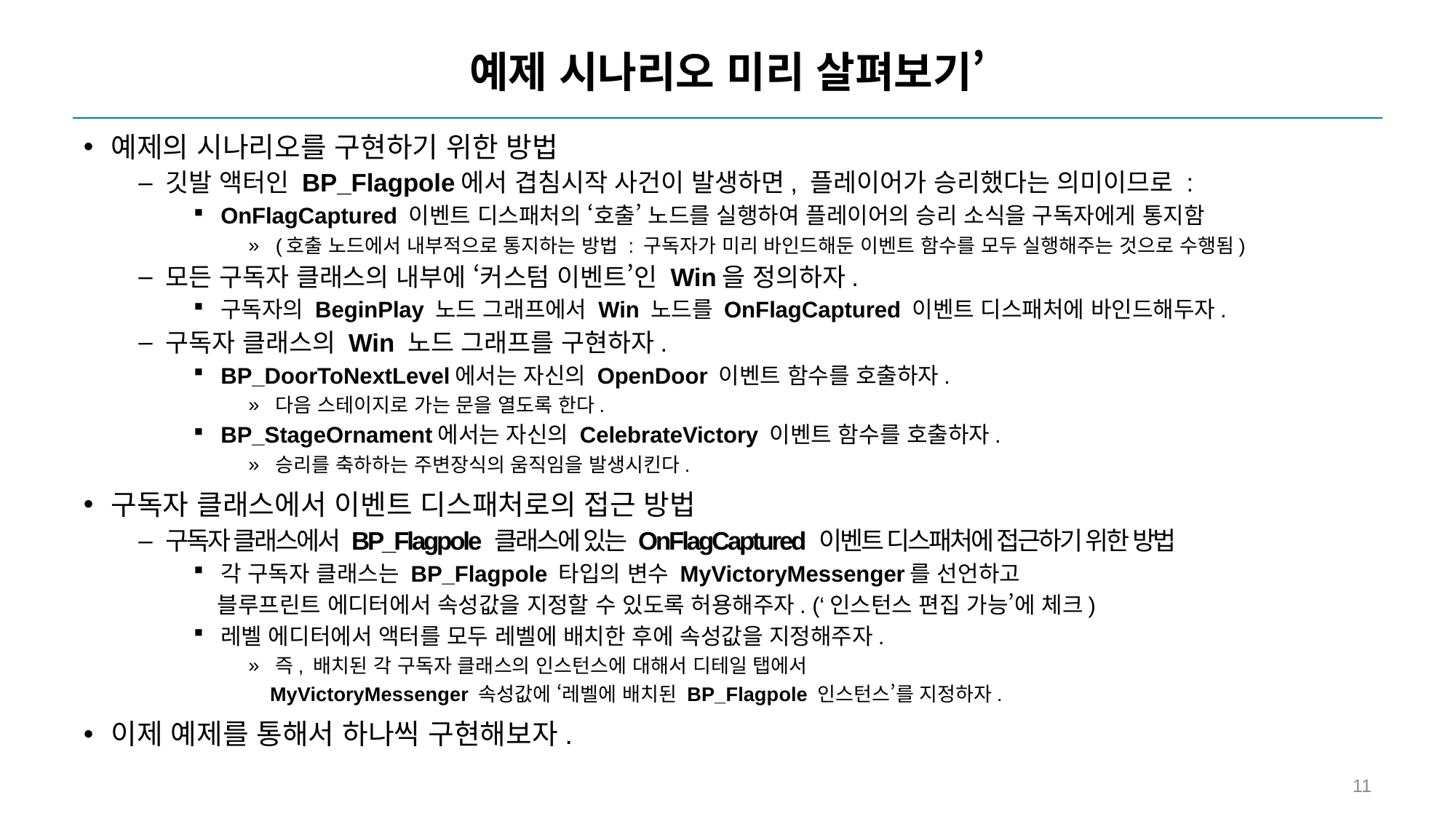

# 예제 시나리오 미리 살펴보기’
예제의 시나리오를 구현하기 위한 방법
깃발 액터인 BP_Flagpole에서 겹침시작 사건이 발생하면, 플레이어가 승리했다는 의미이므로 :
OnFlagCaptured 이벤트 디스패처의 ‘호출’ 노드를 실행하여 플레이어의 승리 소식을 구독자에게 통지함
(호출 노드에서 내부적으로 통지하는 방법 : 구독자가 미리 바인드해둔 이벤트 함수를 모두 실행해주는 것으로 수행됨)
모든 구독자 클래스의 내부에 ‘커스텀 이벤트’인 Win을 정의하자.
구독자의 BeginPlay 노드 그래프에서 Win 노드를 OnFlagCaptured 이벤트 디스패처에 바인드해두자.
구독자 클래스의 Win 노드 그래프를 구현하자.
BP_DoorToNextLevel에서는 자신의 OpenDoor 이벤트 함수를 호출하자.
다음 스테이지로 가는 문을 열도록 한다.
BP_StageOrnament에서는 자신의 CelebrateVictory 이벤트 함수를 호출하자.
승리를 축하하는 주변장식의 움직임을 발생시킨다.
구독자 클래스에서 이벤트 디스패처로의 접근 방법
구독자 클래스에서 BP_Flagpole 클래스에 있는 OnFlagCaptured 이벤트 디스패처에 접근하기 위한 방법
각 구독자 클래스는 BP_Flagpole 타입의 변수 MyVictoryMessenger를 선언하고
   블루프린트 에디터에서 속성값을 지정할 수 있도록 허용해주자. (‘인스턴스 편집 가능’에 체크)
레벨 에디터에서 액터를 모두 레벨에 배치한 후에 속성값을 지정해주자.
즉, 배치된 각 구독자 클래스의 인스턴스에 대해서 디테일 탭에서
    MyVictoryMessenger 속성값에 ‘레벨에 배치된 BP_Flagpole 인스턴스’를 지정하자.
이제 예제를 통해서 하나씩 구현해보자.

11